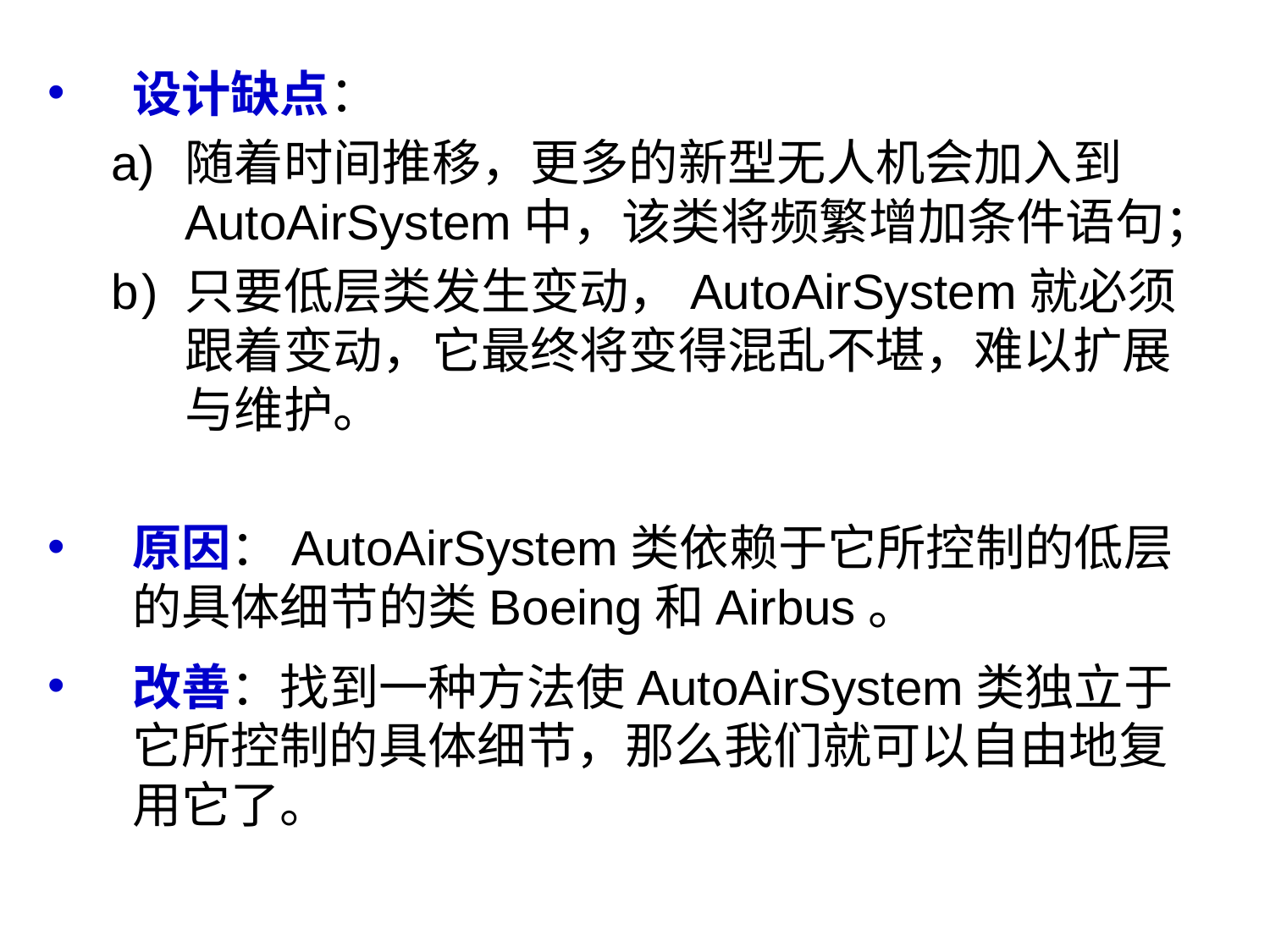

设计缺点：
随着时间推移，更多的新型无人机会加入到AutoAirSystem中，该类将频繁增加条件语句；
只要低层类发生变动，AutoAirSystem就必须跟着变动，它最终将变得混乱不堪，难以扩展与维护。

原因：AutoAirSystem类依赖于它所控制的低层的具体细节的类Boeing和Airbus。
改善：找到一种方法使AutoAirSystem类独立于它所控制的具体细节，那么我们就可以自由地复用它了。